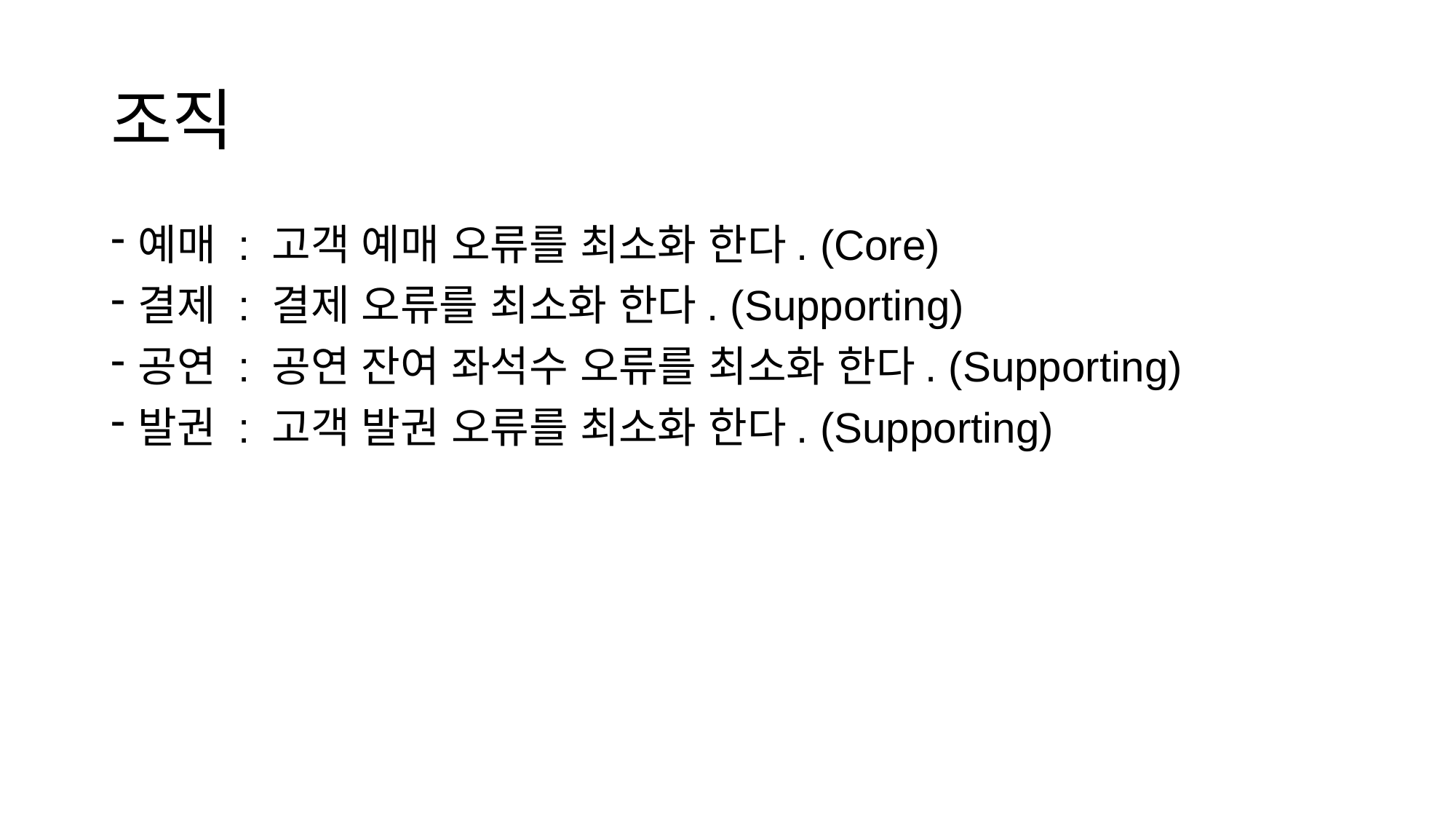

# 조직
예매 : 고객 예매 오류를 최소화 한다. (Core)
결제 : 결제 오류를 최소화 한다. (Supporting)
공연 : 공연 잔여 좌석수 오류를 최소화 한다. (Supporting)
발권 : 고객 발권 오류를 최소화 한다. (Supporting)